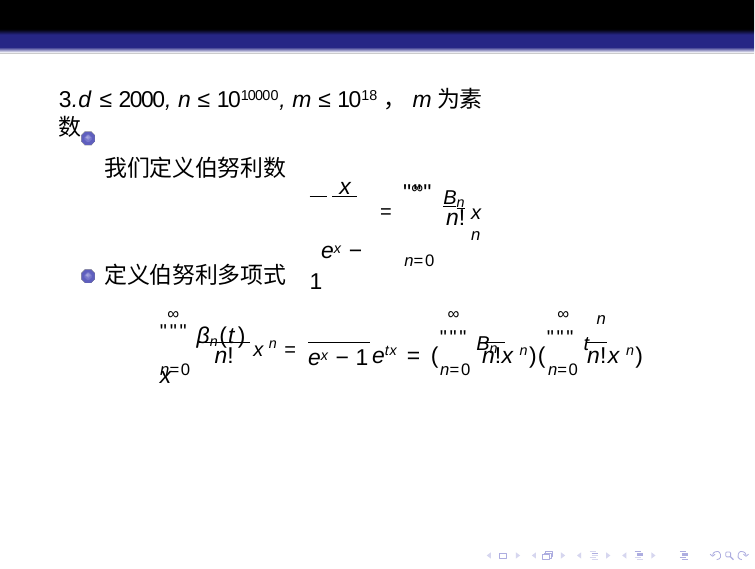

3.d ≤ 2000, n ≤ 1010000, m ≤ 1018，m为素数

我们定义伯努利数
∞   Bn
= """

n=0
   x 	 ex  − 1
x n
n!
定义伯努利多项式
∞
∞	∞
n
""" βn(t) x n  =	x
etx  = (""" Bn x n)(""" t  x n)
n!
ex  − 1
n!
n!

n=0
n=0
n=0